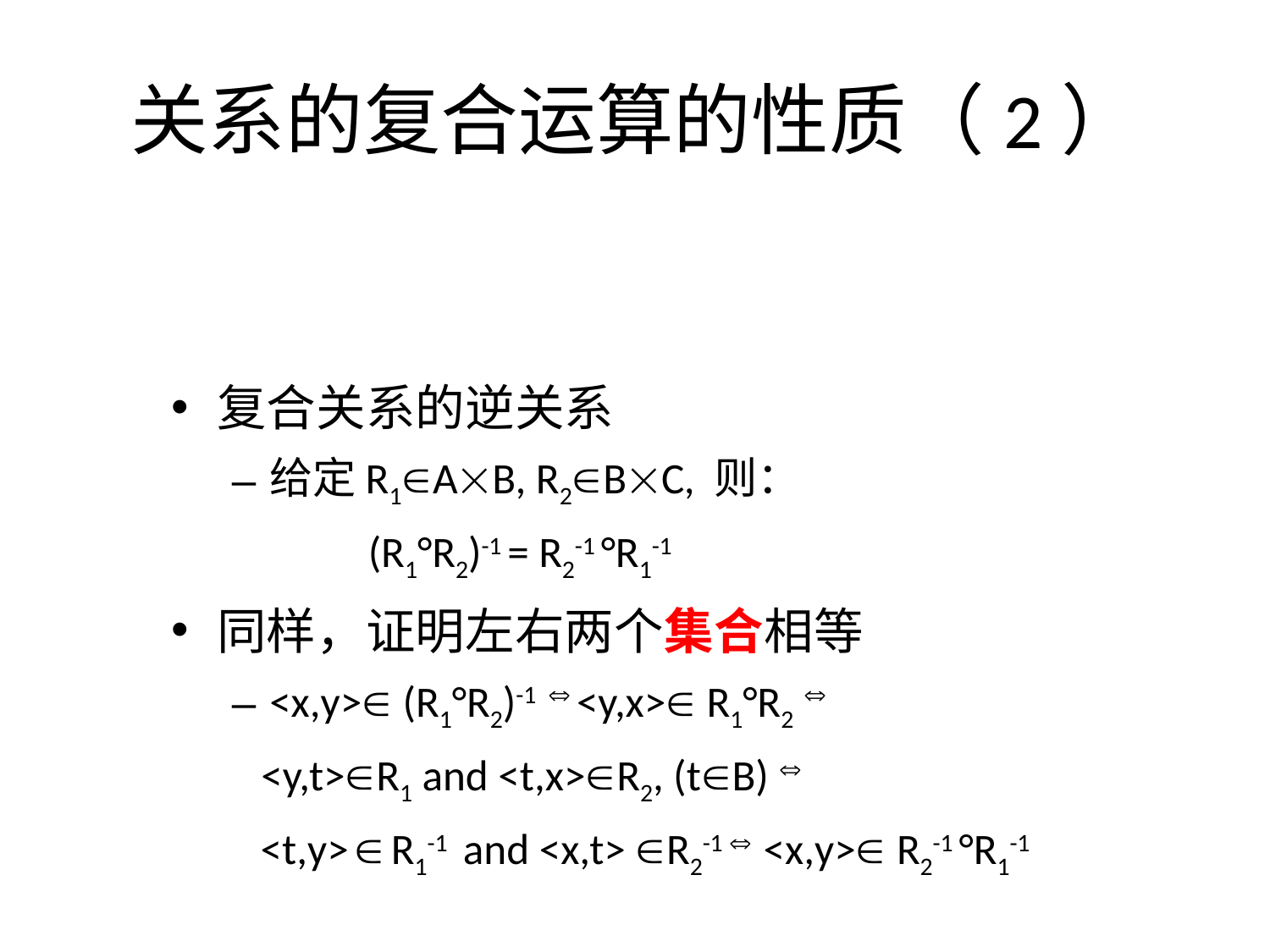

# 关系的复合运算的性质（2）
复合关系的逆关系
给定R1∈A×B, R2∈B×C, 则：
              (R1°R2)-1 = R2-1 °R1-1
同样，证明左右两个集合相等
<x,y>∈ (R1°R2)-1  ⇔ <y,x>∈ R1°R2 ⇔
   <y,t>∈R1 and <t,x>∈R2, (t∈B) ⇔
     <t,y> ∈ R1-1  and <x,t> ∈R2-1 ⇔  <x,y>∈ R2-1 °R1-1